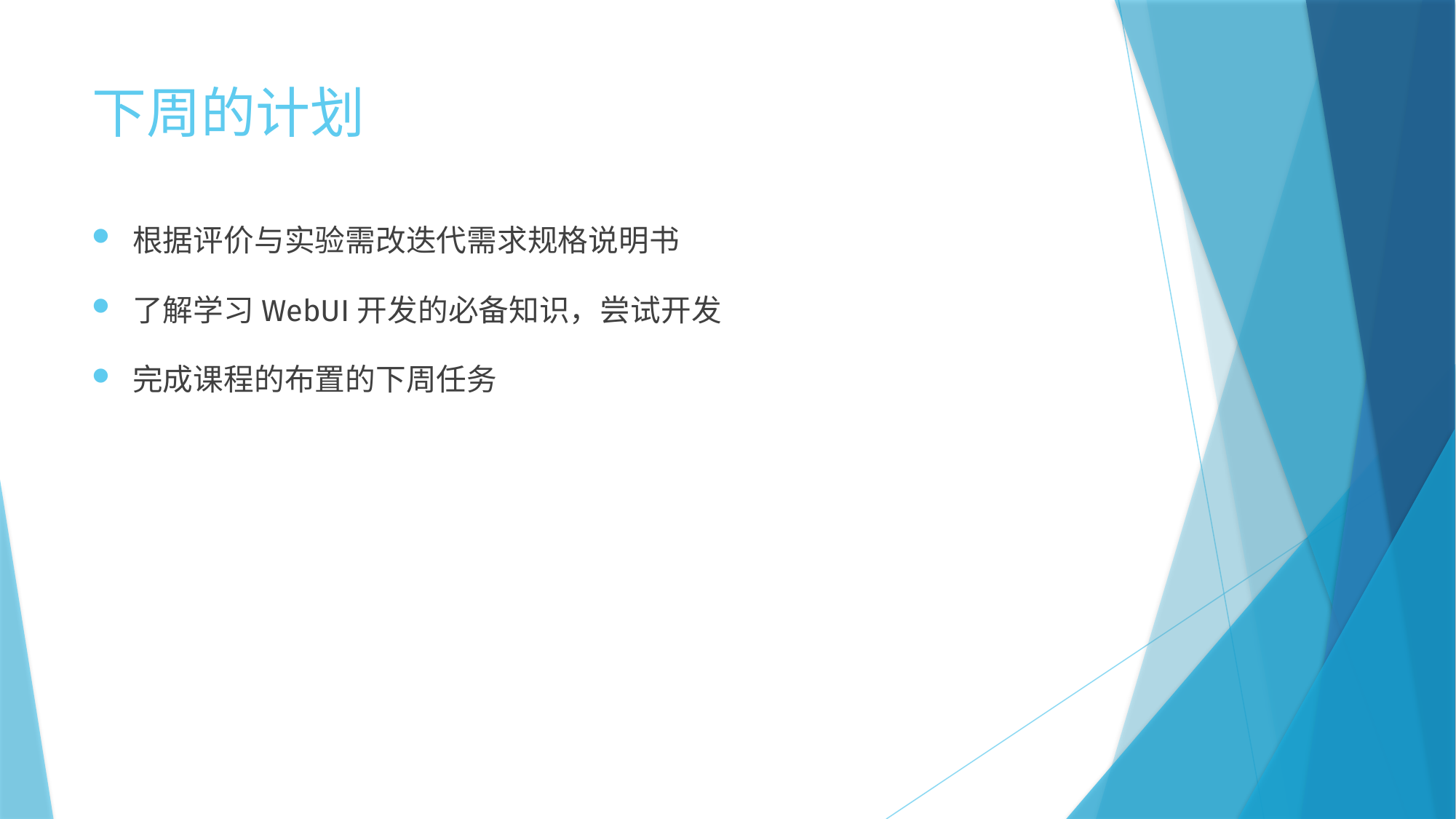

# 下周的计划
根据评价与实验需改迭代需求规格说明书
了解学习WebUI开发的必备知识，尝试开发
完成课程的布置的下周任务